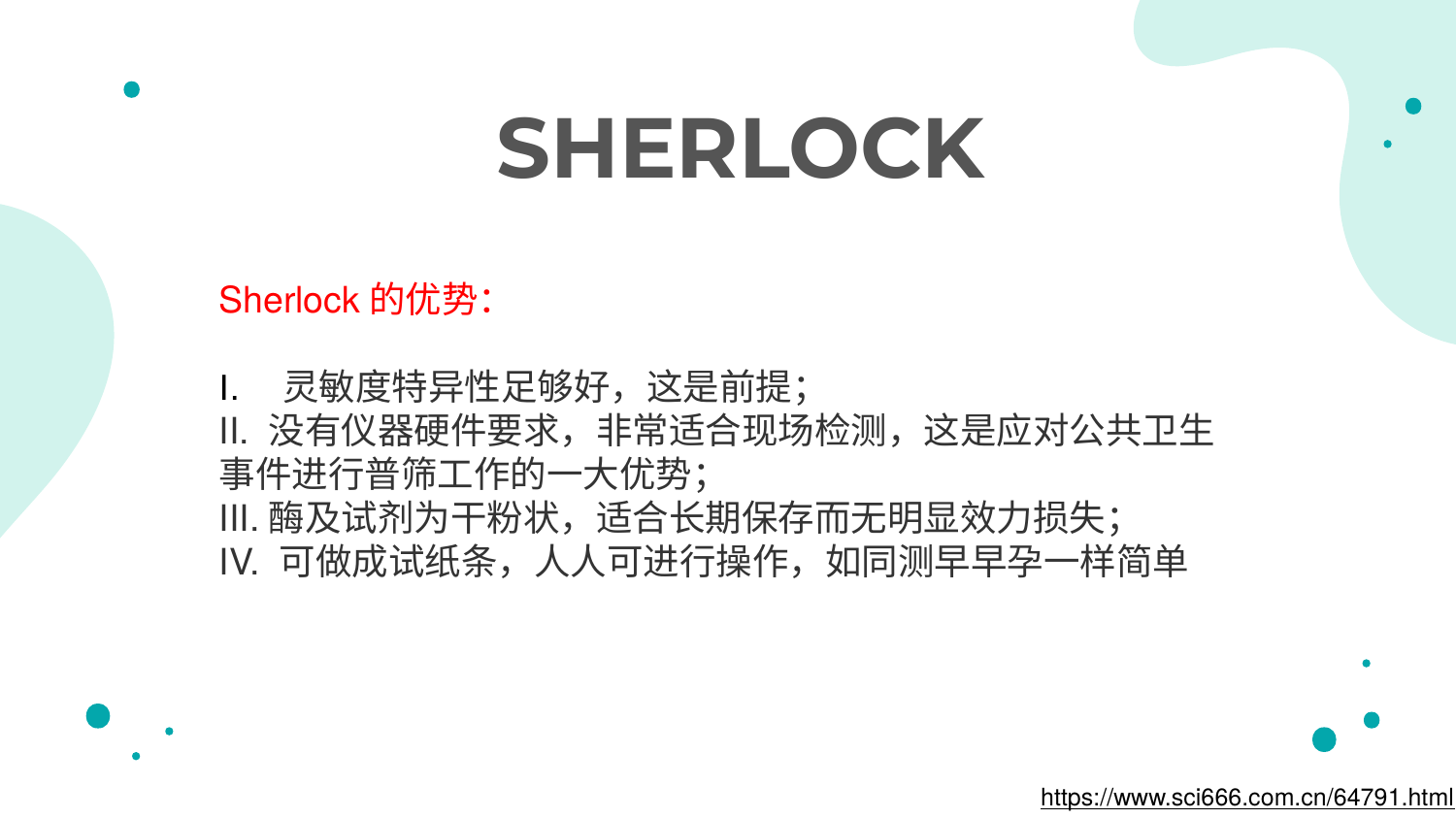

SHERLOCK
Sherlock的优势：

灵敏度特异性足够好，这是前提；
II. 没有仪器硬件要求，非常适合现场检测，这是应对公共卫生事件进行普筛工作的一大优势；
III.酶及试剂为干粉状，适合长期保存而无明显效力损失；
IV. 可做成试纸条，人人可进行操作，如同测早早孕一样简单
https://www.sci666.com.cn/64791.html